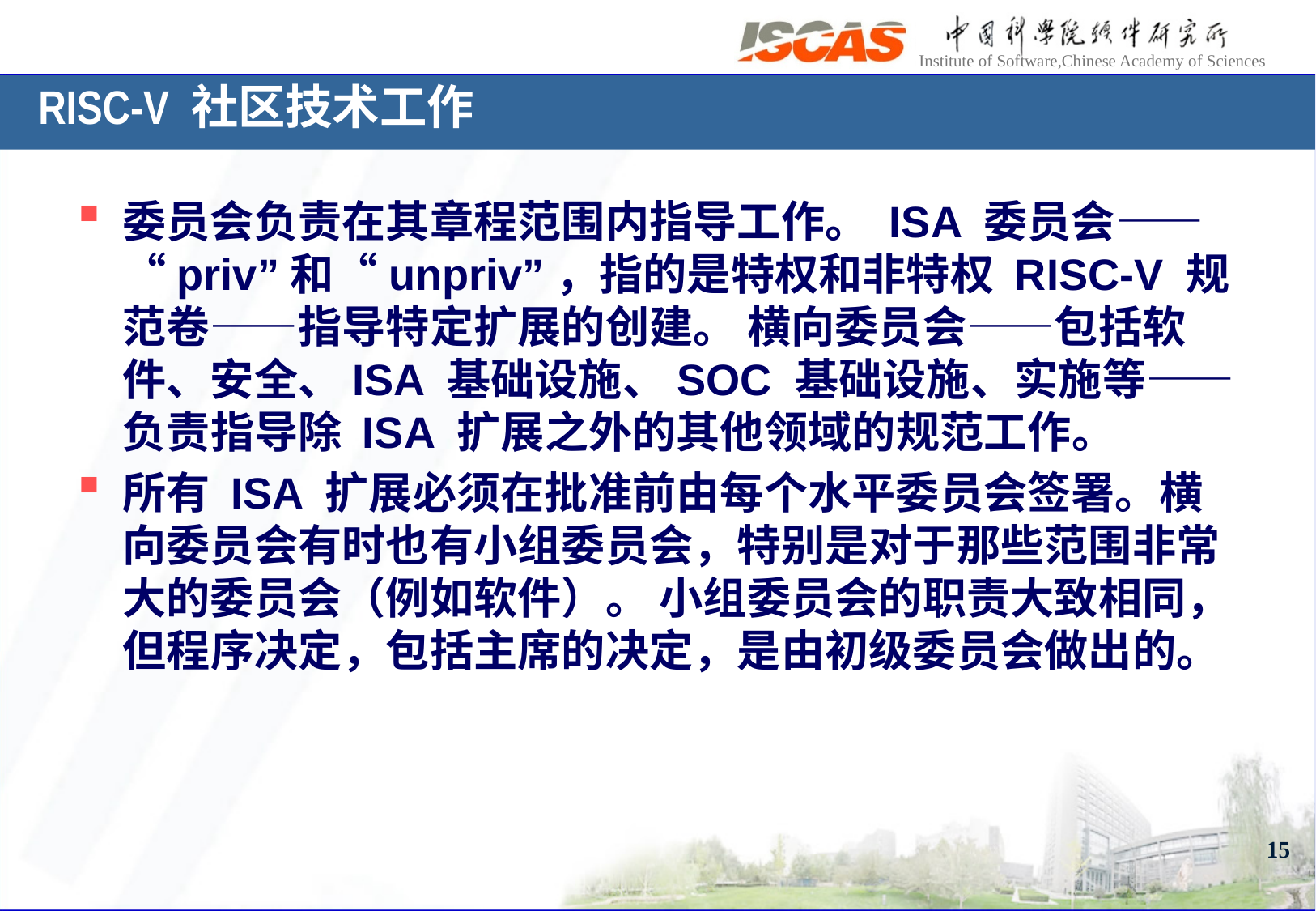

# RISC-V 社区技术工作
委员会负责在其章程范围内指导工作。 ISA 委员会——“priv”和“unpriv”，指的是特权和非特权 RISC-V 规范卷——指导特定扩展的创建。 横向委员会——包括软件、安全、ISA 基础设施、SOC 基础设施、实施等——负责指导除 ISA 扩展之外的其他领域的规范工作。
所有 ISA 扩展必须在批准前由每个水平委员会签署。横向委员会有时也有小组委员会，特别是对于那些范围非常大的委员会（例如软件）。 小组委员会的职责大致相同，但程序决定，包括主席的决定，是由初级委员会做出的。
15